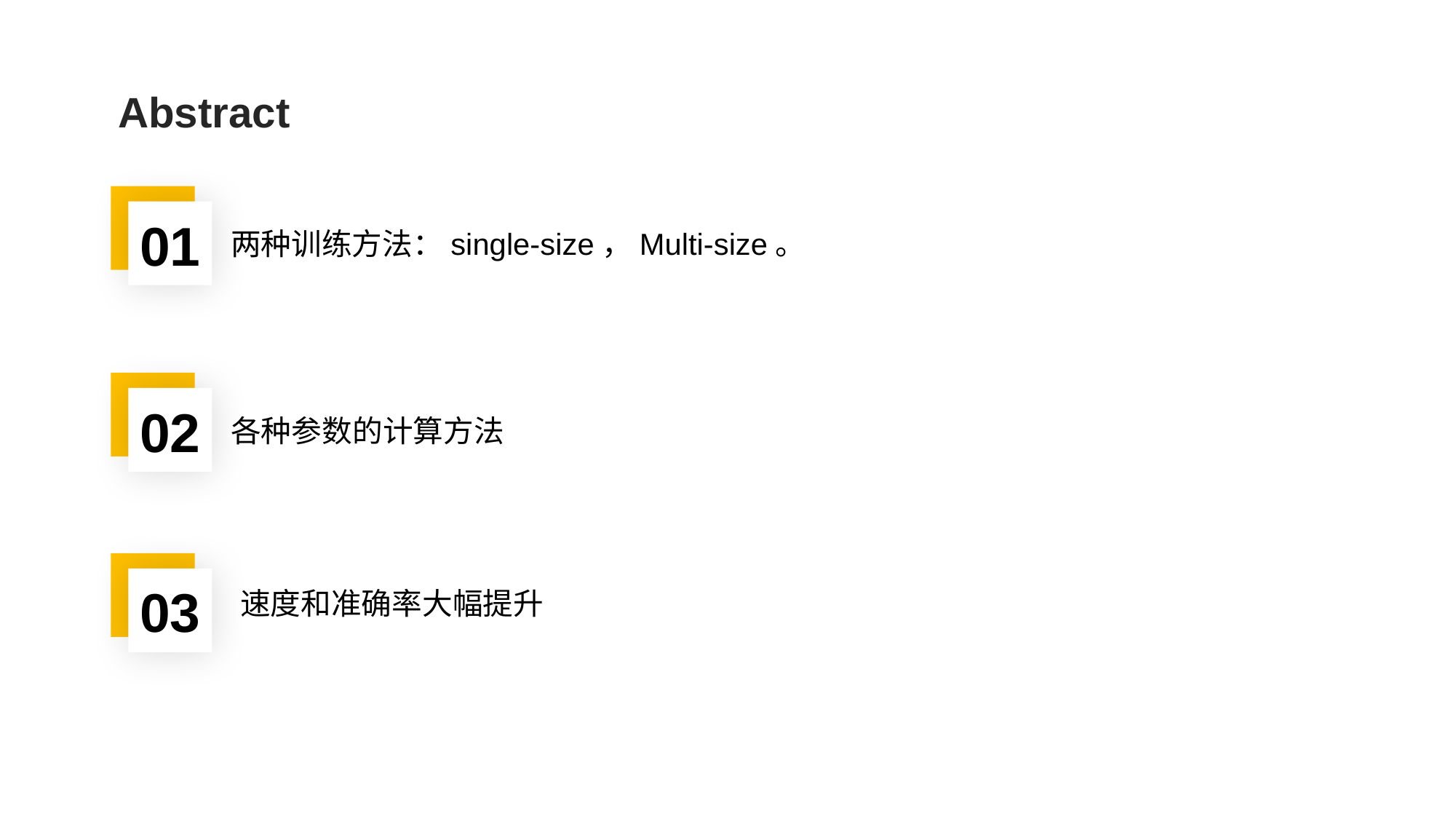

Abstract

01
两种训练方法：single-size，Multi-size。

02
各种参数的计算方法

03
速度和准确率大幅提升